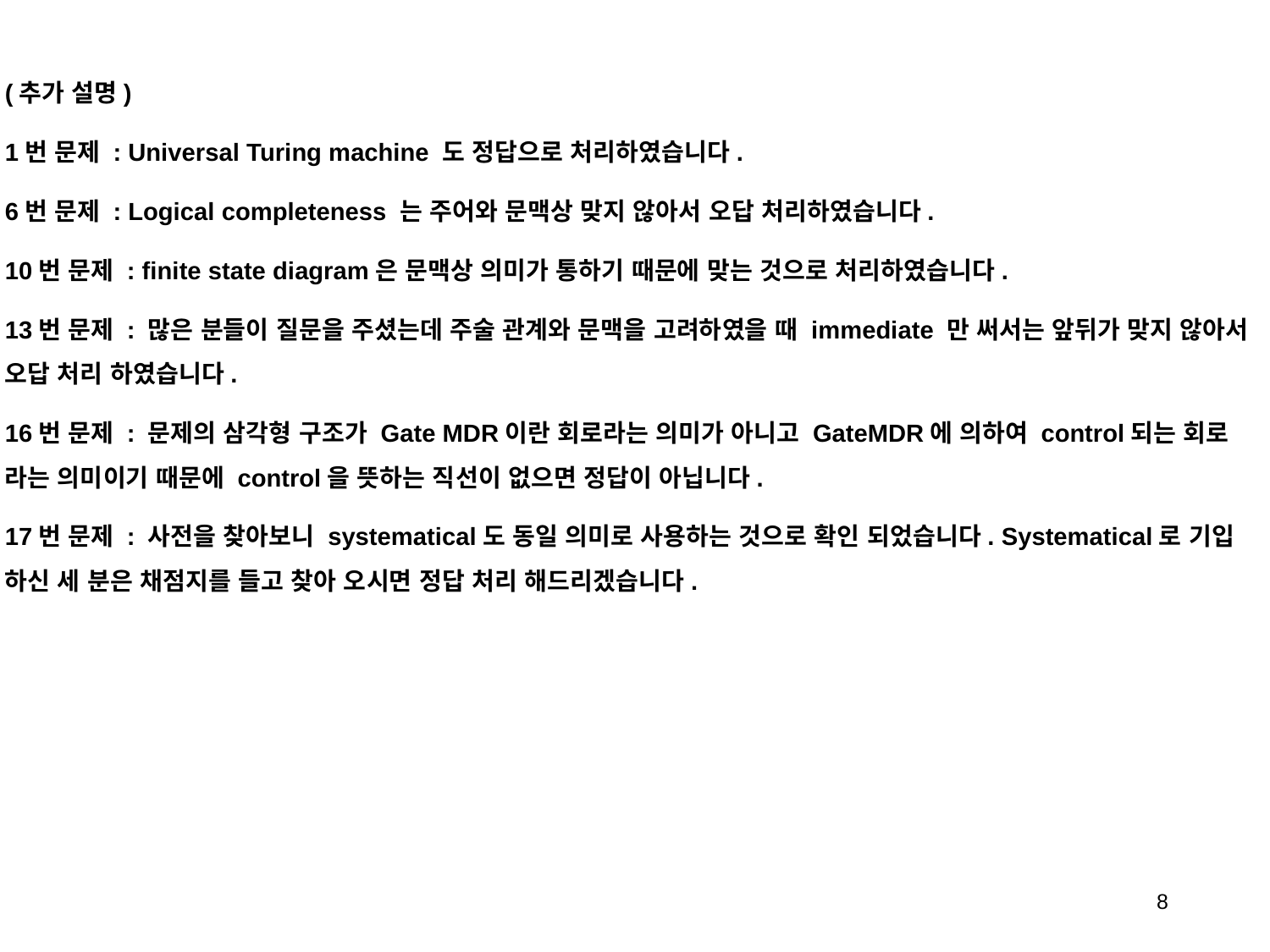

Chapter 6
(추가 설명)
1번 문제 : Universal Turing machine 도 정답으로 처리하였습니다.
6번 문제 : Logical completeness 는 주어와 문맥상 맞지 않아서 오답 처리하였습니다.
10번 문제 : finite state diagram은 문맥상 의미가 통하기 때문에 맞는 것으로 처리하였습니다.
13번 문제 : 많은 분들이 질문을 주셨는데 주술 관계와 문맥을 고려하였을 때 immediate 만 써서는 앞뒤가 맞지 않아서 오답 처리 하였습니다.
16번 문제 : 문제의 삼각형 구조가 Gate MDR이란 회로라는 의미가 아니고 GateMDR에 의하여 control되는 회로 라는 의미이기 때문에 control을 뜻하는 직선이 없으면 정답이 아닙니다.
17번 문제 : 사전을 찾아보니 systematical도 동일 의미로 사용하는 것으로 확인 되었습니다. Systematical로 기입 하신 세 분은 채점지를 들고 찾아 오시면 정답 처리 해드리겠습니다.

8